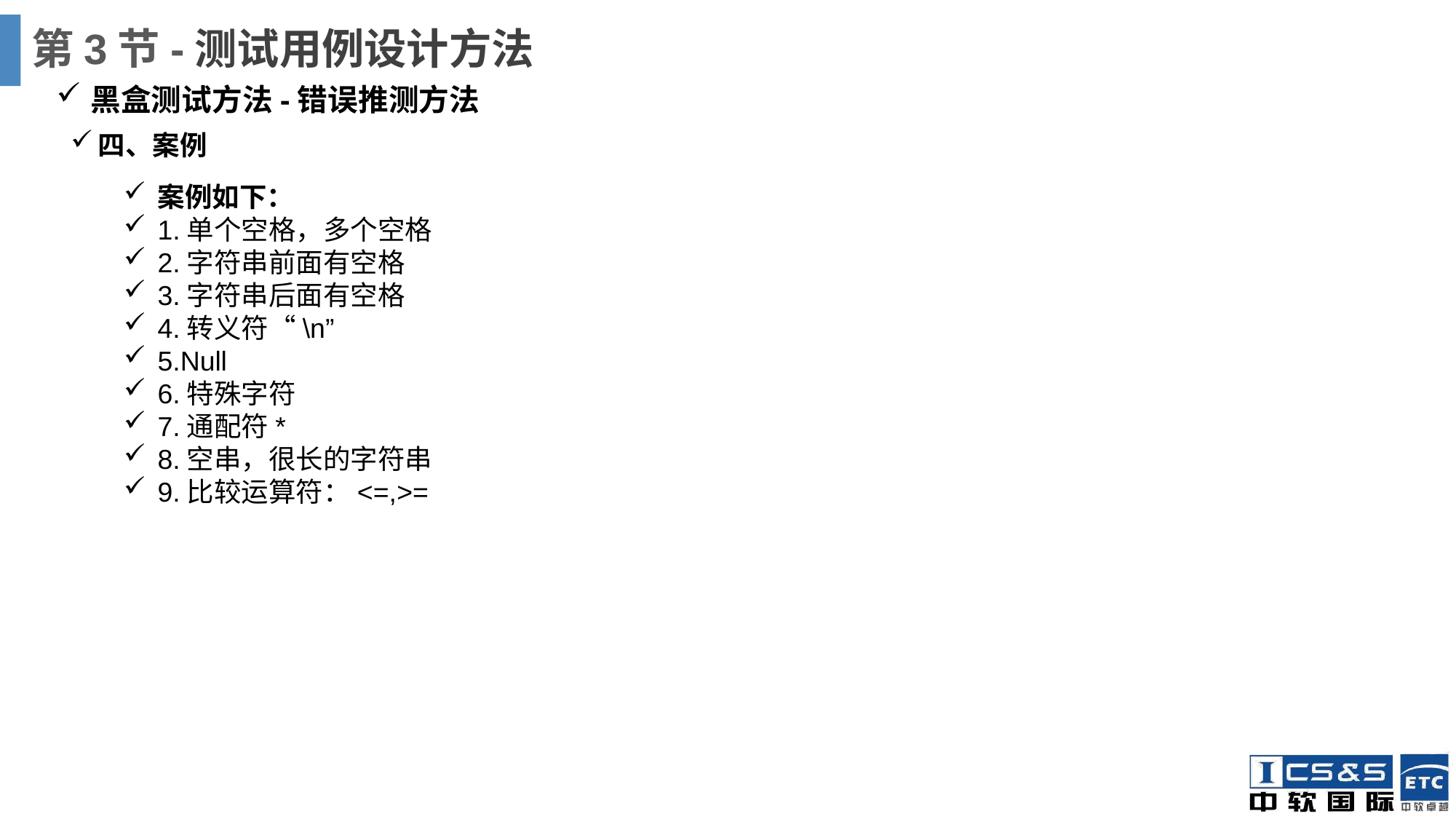

# 第3节-测试用例设计方法
黑盒测试方法-错误推测方法
四、案例
案例如下：
1.单个空格，多个空格
2.字符串前面有空格
3.字符串后面有空格
4.转义符“\n”
5.Null
6.特殊字符
7.通配符*
8.空串，很长的字符串
9.比较运算符：<=,>=